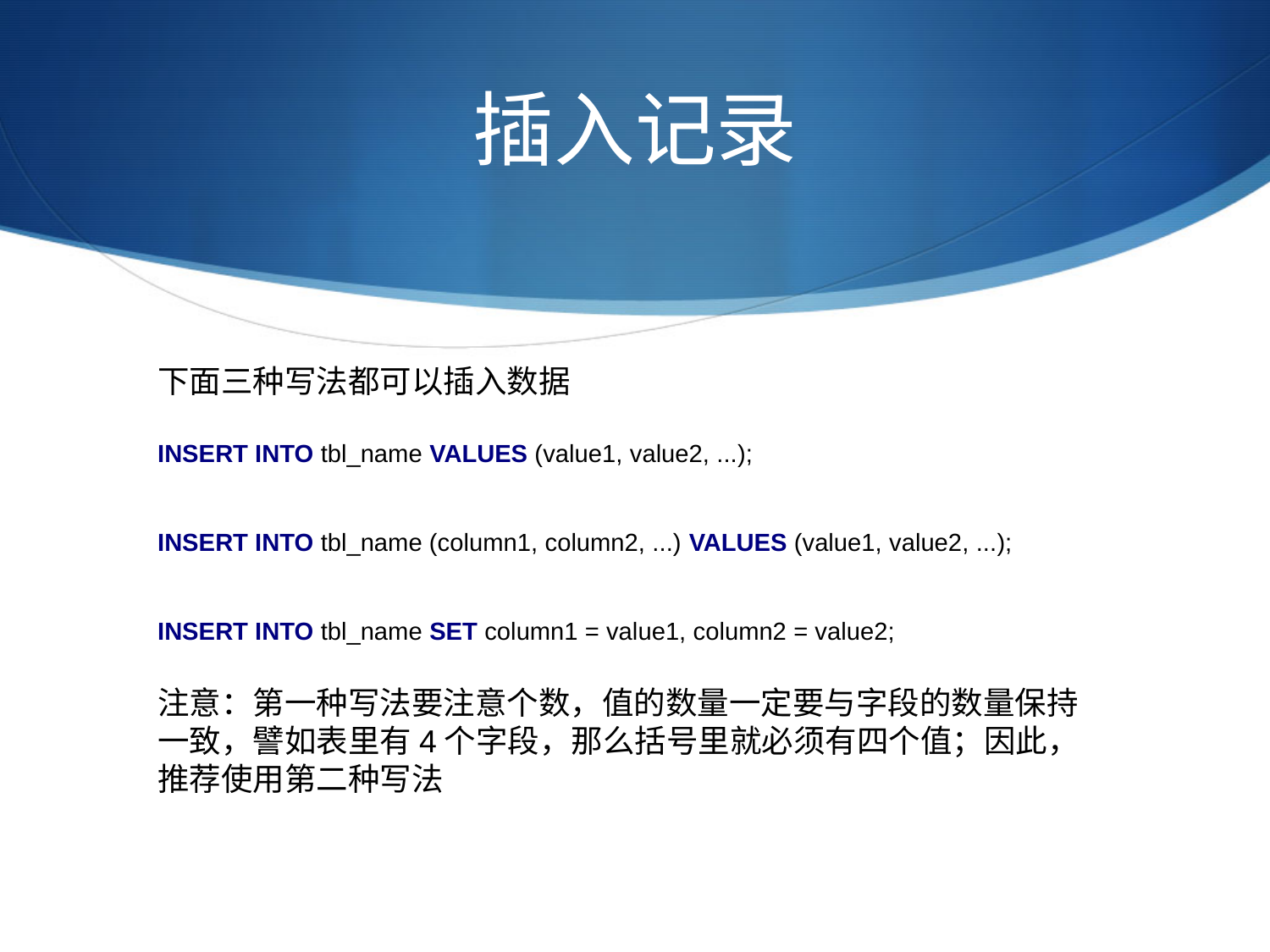

# 插入记录
下面三种写法都可以插入数据

INSERT INTO tbl_name VALUES (value1, value2, ...);

INSERT INTO tbl_name (column1, column2, ...) VALUES (value1, value2, ...);

INSERT INTO tbl_name SET column1 = value1, column2 = value2;

注意：第一种写法要注意个数，值的数量一定要与字段的数量保持一致，譬如表里有4个字段，那么括号里就必须有四个值；因此，推荐使用第二种写法